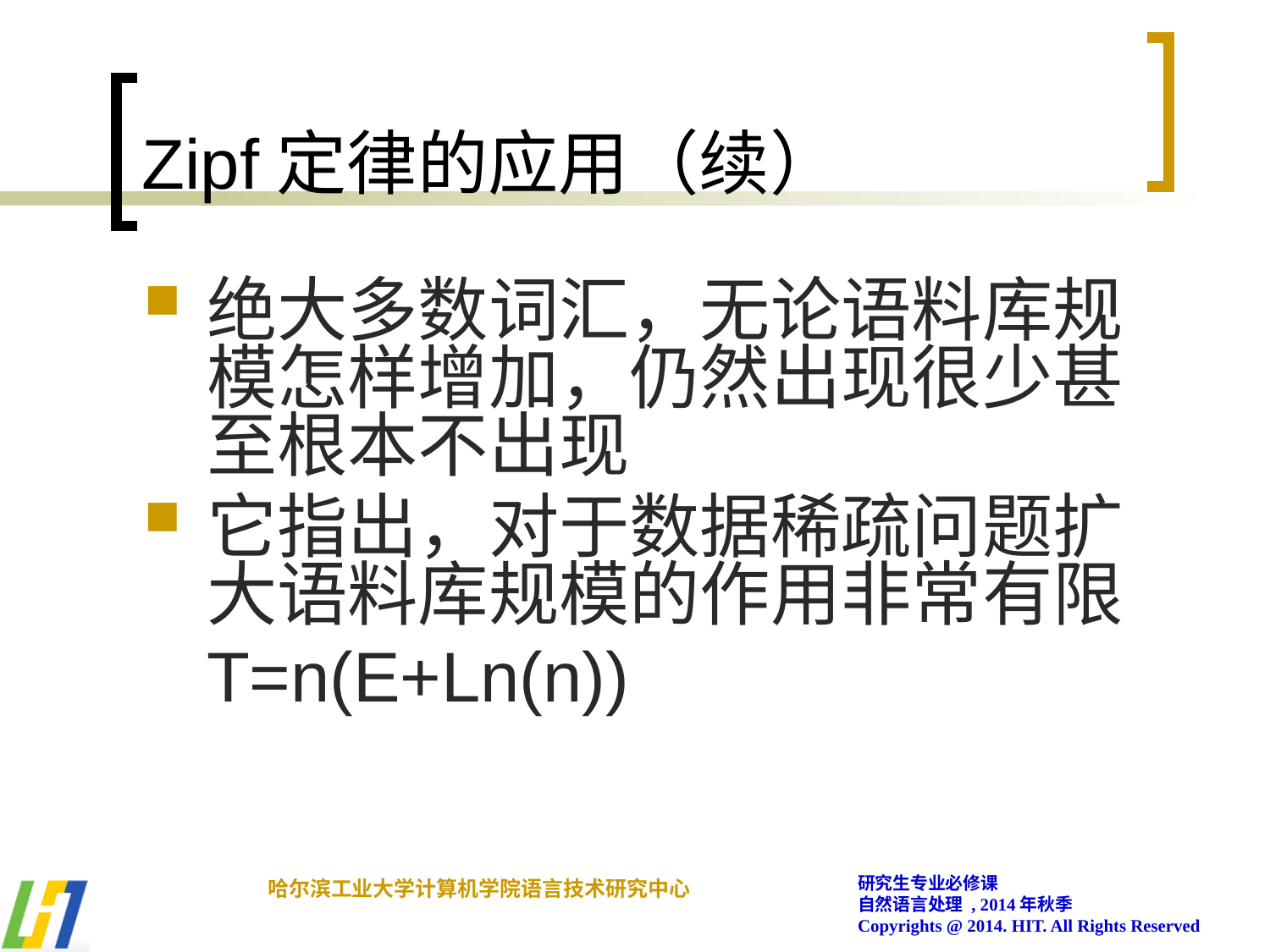

# Zipf定律的应用（续）
绝大多数词汇，无论语料库规模怎样增加，仍然出现很少甚至根本不出现
它指出，对于数据稀疏问题扩大语料库规模的作用非常有限
T=n(E+Ln(n))

研究生专业必修课
自然语言处理 , 2014年秋季
Copyrights @ 2014. HIT. All Rights Reserved
哈尔滨工业大学计算机学院语言技术研究中心